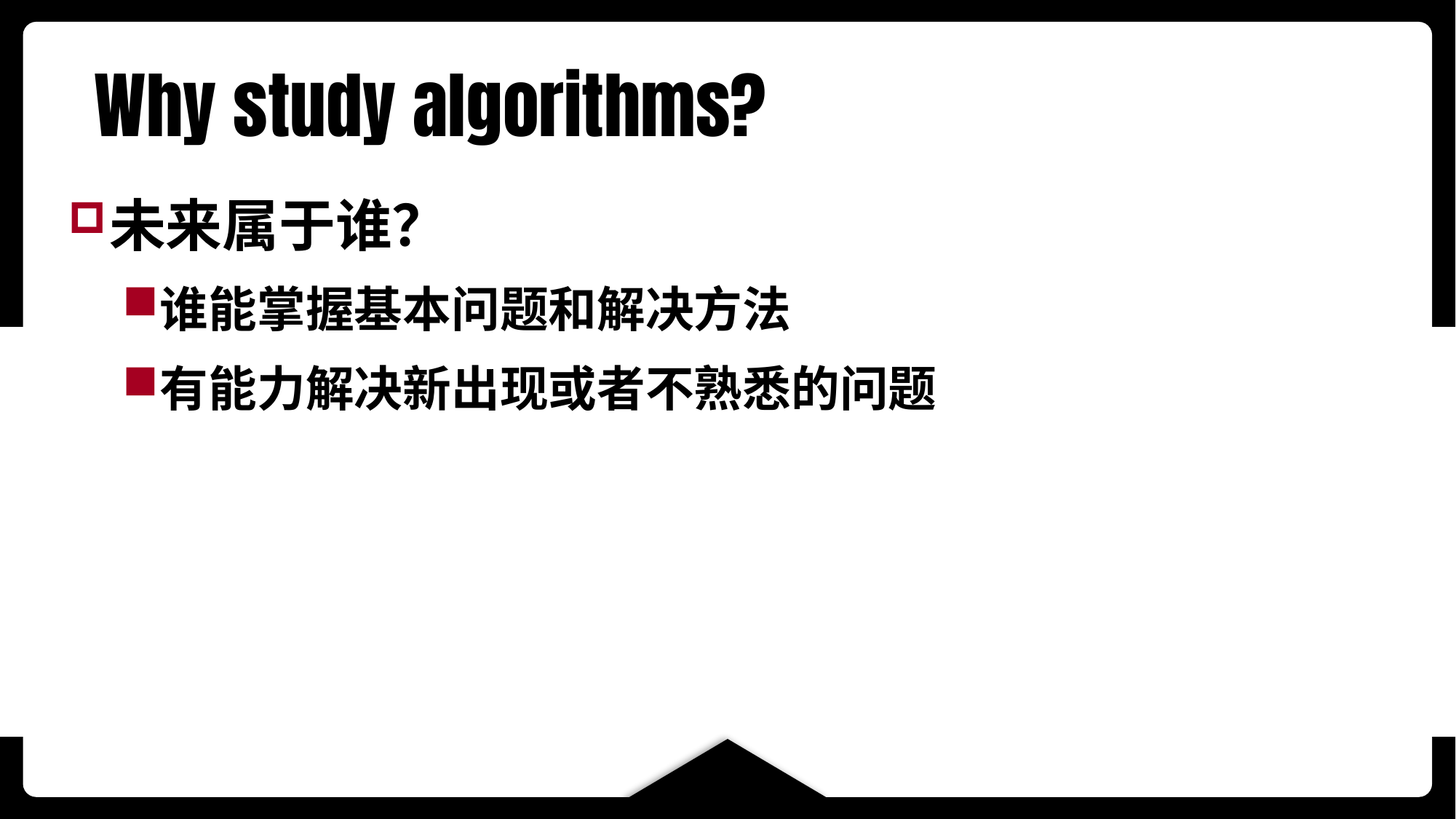

# Why study algorithms?
未来属于谁？
谁能掌握基本问题和解决方法
有能力解决新出现或者不熟悉的问题